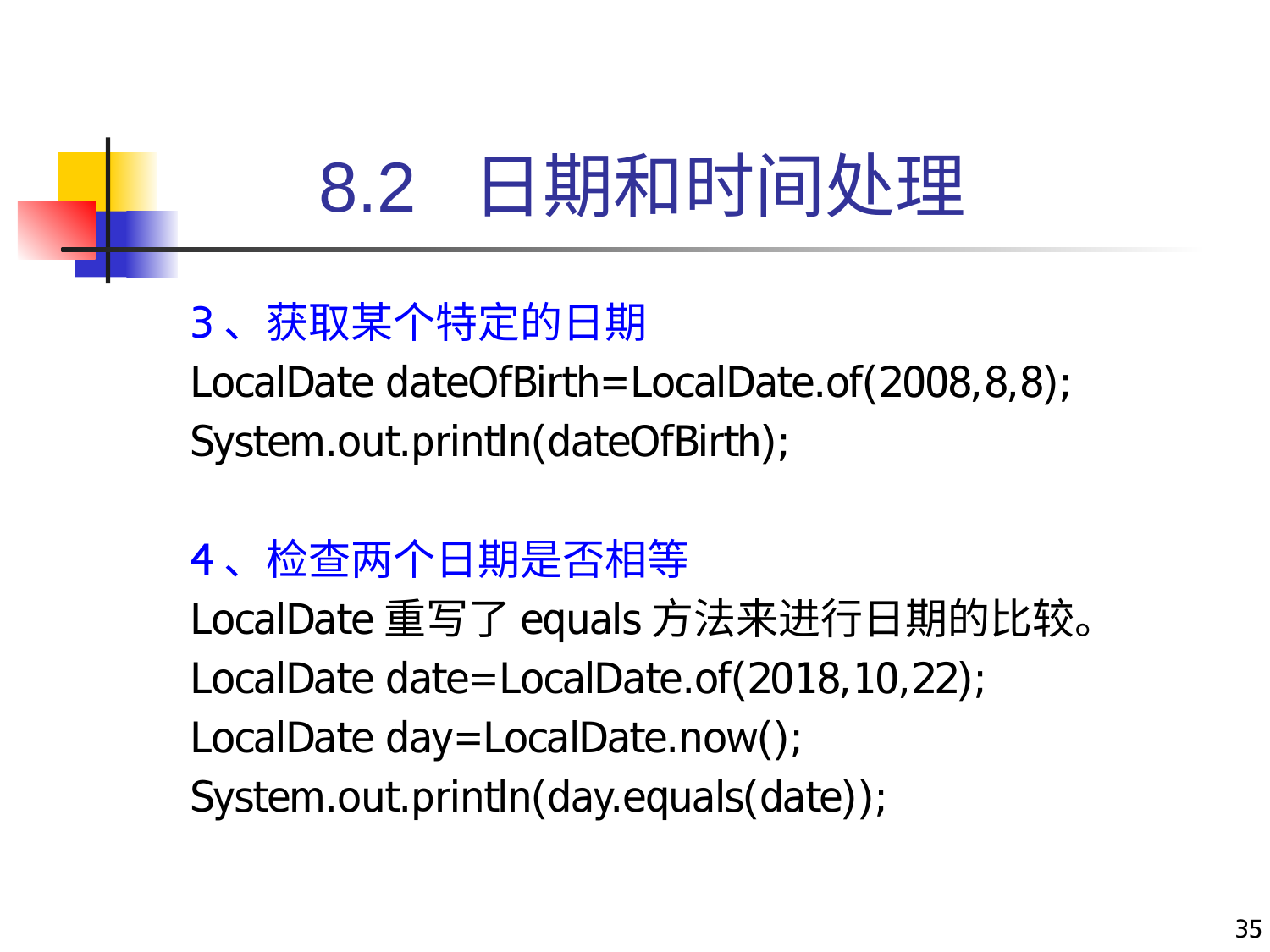

# 8.2  日期和时间处理
3、获取某个特定的日期
LocalDate dateOfBirth=LocalDate.of(2008,8,8);
System.out.println(dateOfBirth);

4、检查两个日期是否相等
LocalDate重写了equals方法来进行日期的比较。
LocalDate date=LocalDate.of(2018,10,22);
LocalDate day=LocalDate.now();
System.out.println(day.equals(date));

35